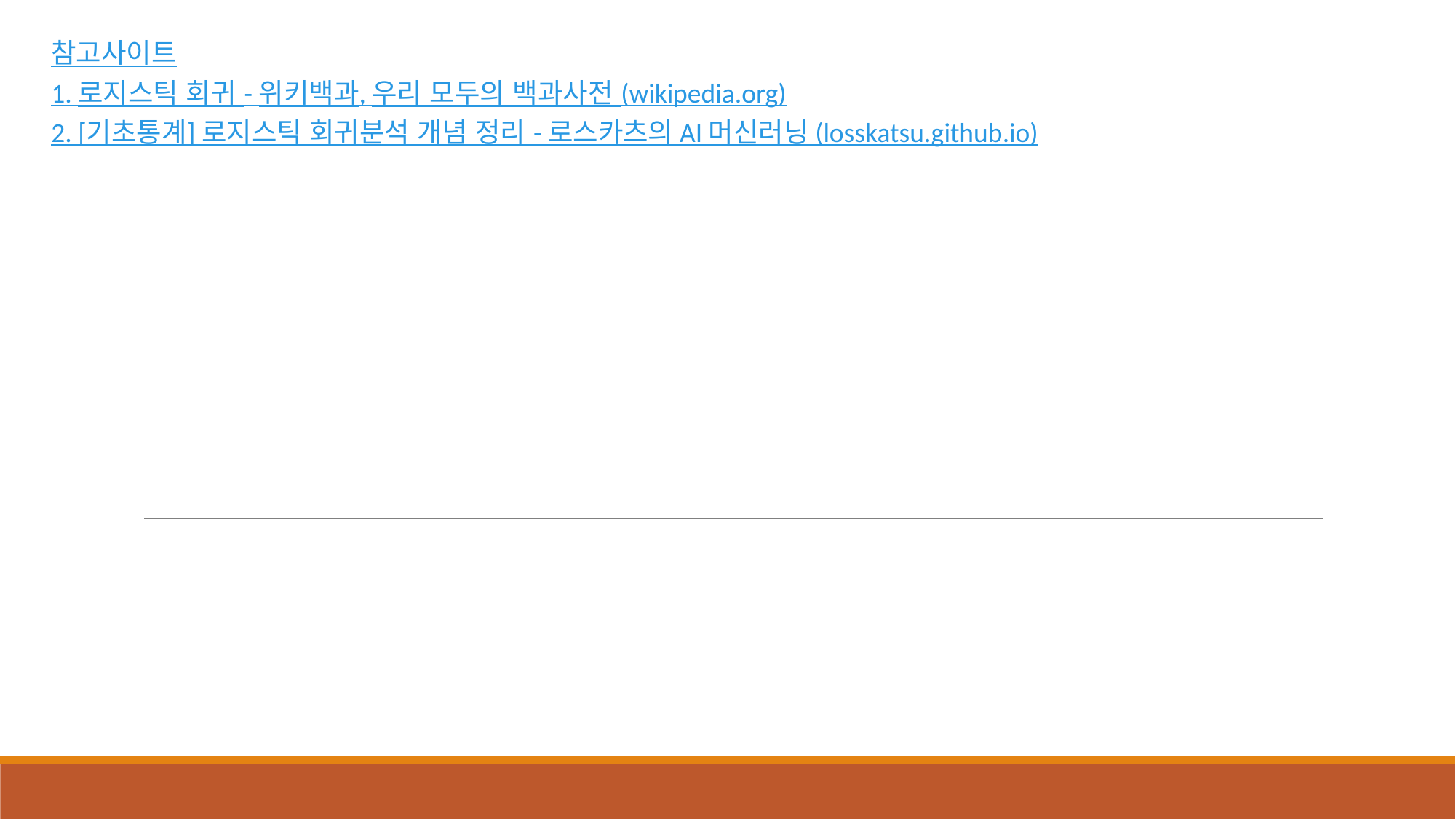

참고사이트
1. 로지스틱 회귀 - 위키백과, 우리 모두의 백과사전 (wikipedia.org)
2. [기초통계] 로지스틱 회귀분석 개념 정리 - 로스카츠의 AI 머신러닝 (losskatsu.github.io)